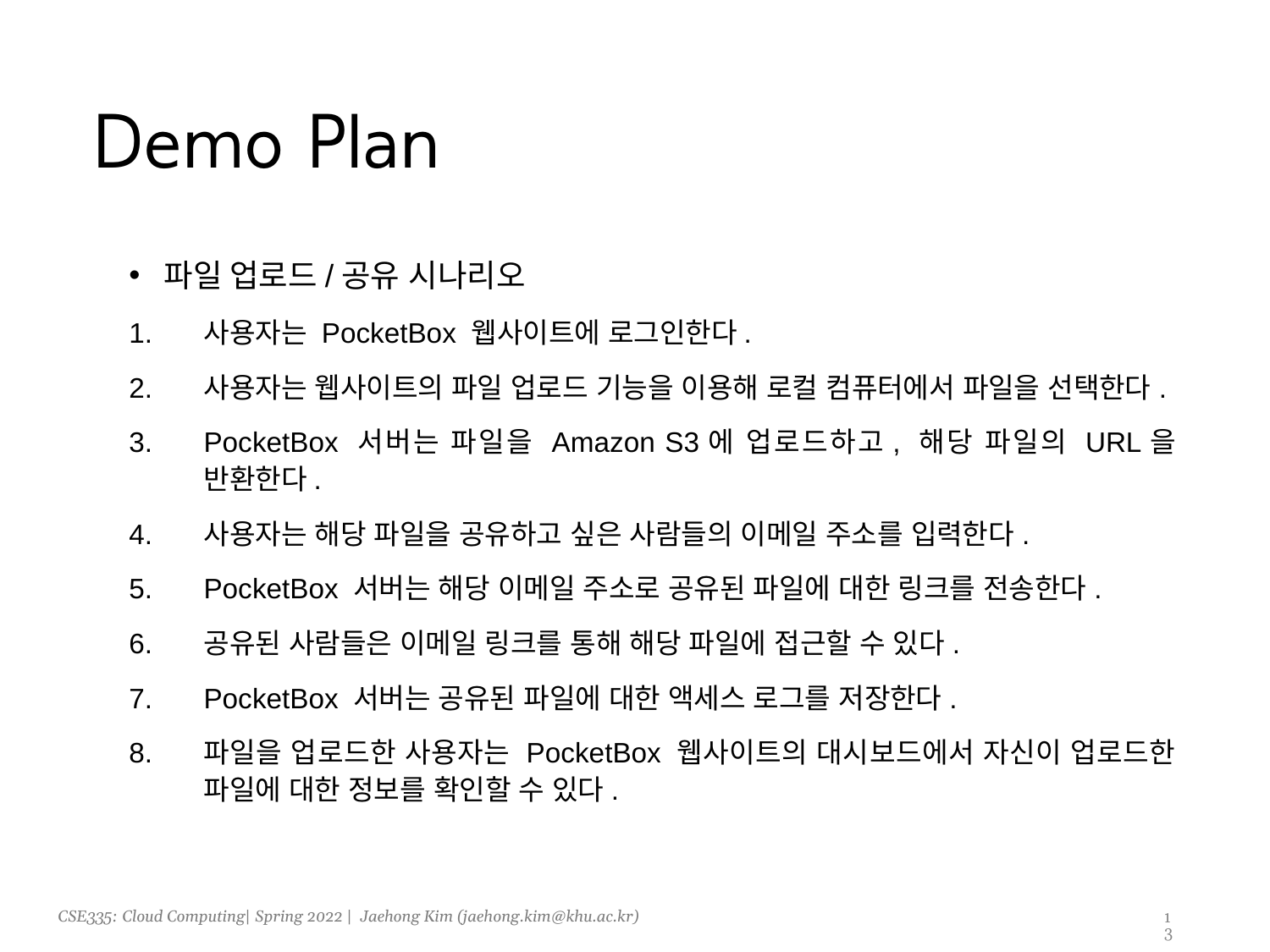

# Demo Plan
파일 업로드/공유 시나리오
사용자는 PocketBox 웹사이트에 로그인한다.
사용자는 웹사이트의 파일 업로드 기능을 이용해 로컬 컴퓨터에서 파일을 선택한다.
PocketBox 서버는 파일을 Amazon S3에 업로드하고, 해당 파일의 URL을 반환한다.
사용자는 해당 파일을 공유하고 싶은 사람들의 이메일 주소를 입력한다.
PocketBox 서버는 해당 이메일 주소로 공유된 파일에 대한 링크를 전송한다.
공유된 사람들은 이메일 링크를 통해 해당 파일에 접근할 수 있다.
PocketBox 서버는 공유된 파일에 대한 액세스 로그를 저장한다.
파일을 업로드한 사용자는 PocketBox 웹사이트의 대시보드에서 자신이 업로드한 파일에 대한 정보를 확인할 수 있다.
13